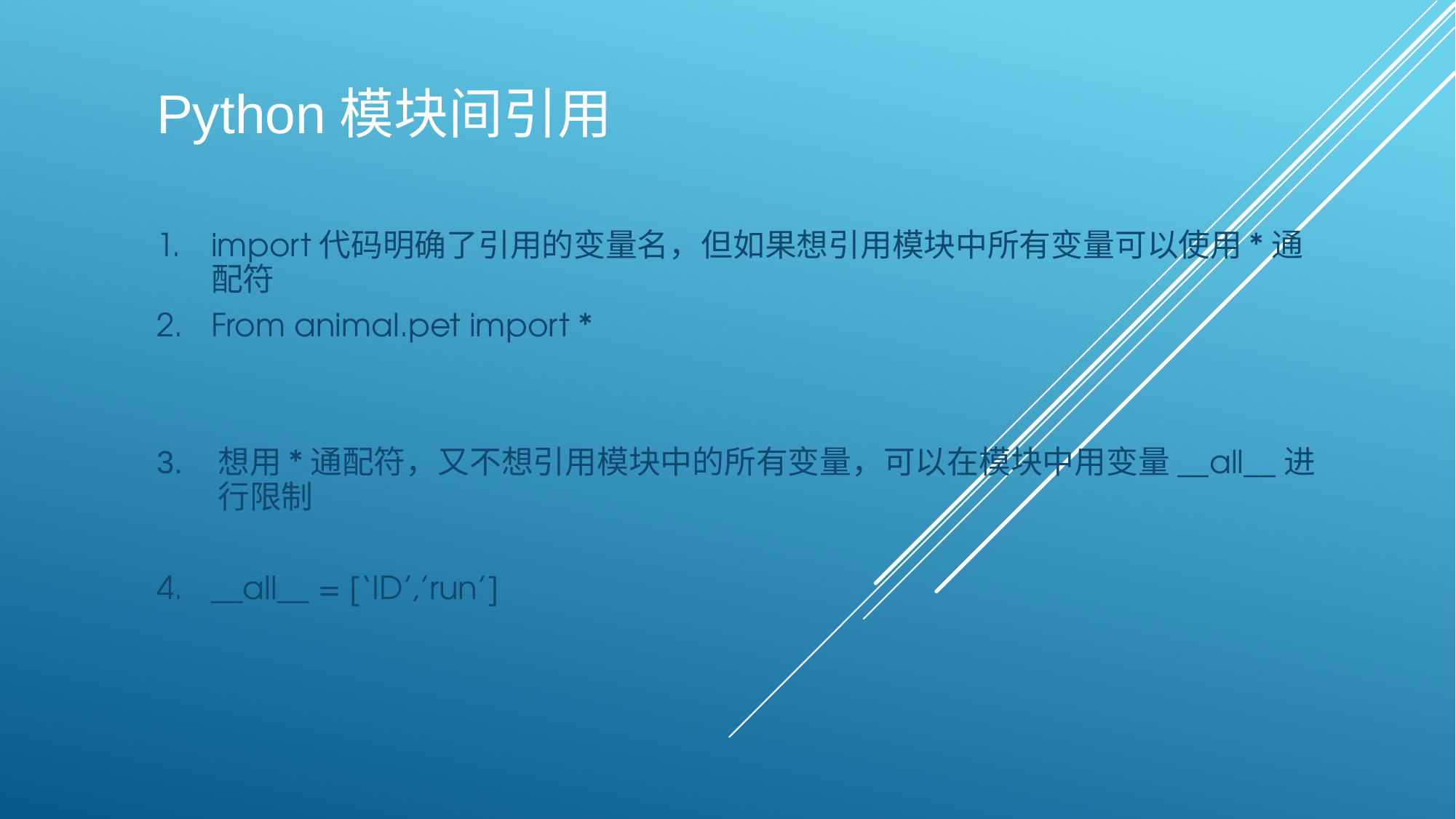

Python模块间引用

import代码明确了引用的变量名，但如果想引用模块中所有变量可以使用*通配符
From animal.pet import *

想用*通配符，又不想引用模块中的所有变量，可以在模块中用变量__all__进行限制

__all__ = [‘ID’,’run’]